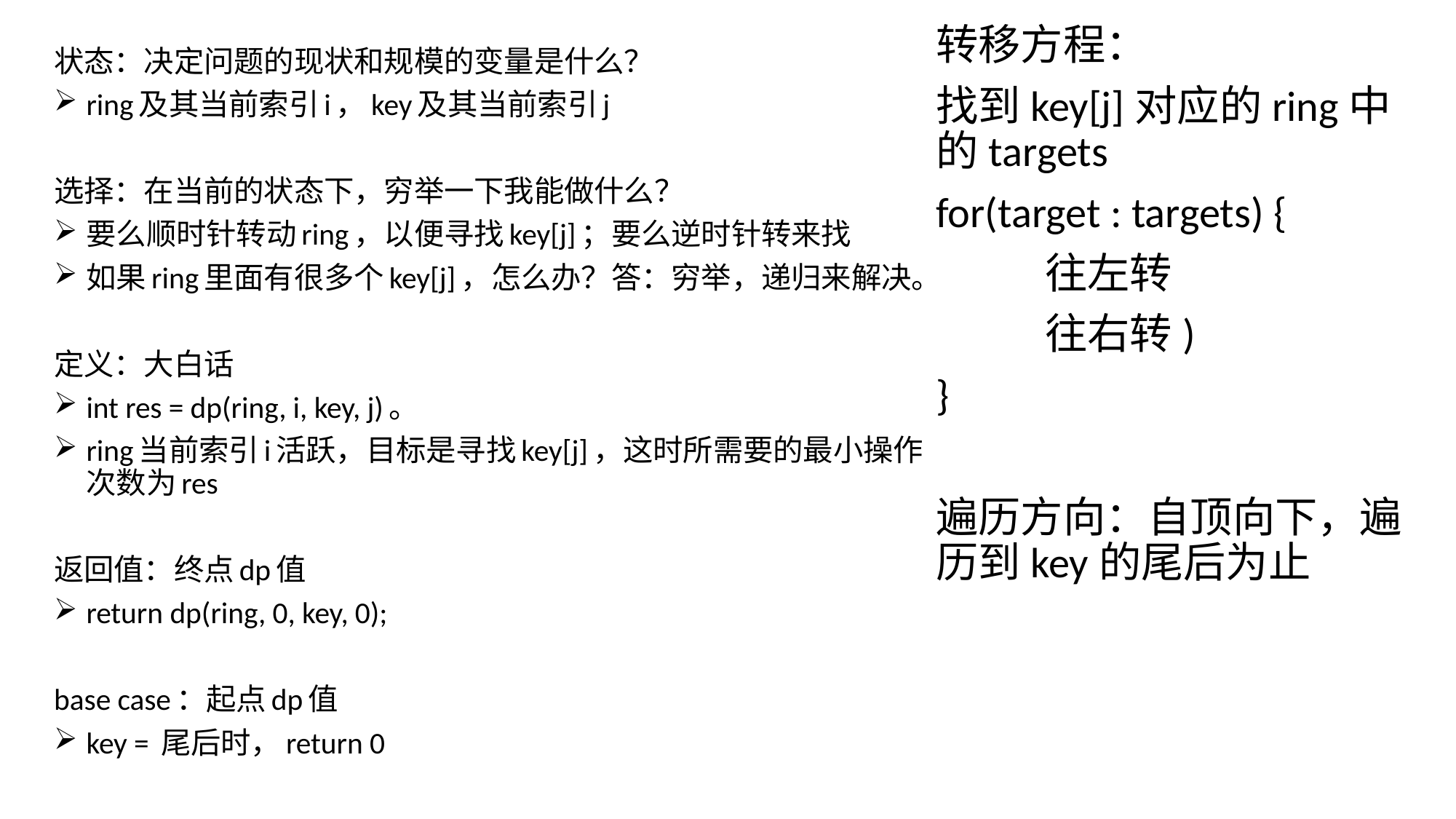

转移方程：
找到key[j]对应的ring中的targets
for(target : targets) {
	往左转
	往右转)
}

遍历方向：自顶向下，遍历到key的尾后为止
状态：决定问题的现状和规模的变量是什么？
ring及其当前索引i，key及其当前索引j

选择：在当前的状态下，穷举一下我能做什么？
要么顺时针转动ring，以便寻找key[j]；要么逆时针转来找
如果ring里面有很多个key[j]，怎么办？答：穷举，递归来解决。

定义：大白话
int res = dp(ring, i, key, j)。
ring当前索引i活跃，目标是寻找key[j]，这时所需要的最小操作次数为res

返回值：终点dp值
return dp(ring, 0, key, 0);

base case：起点dp值
key = 尾后时，return 0